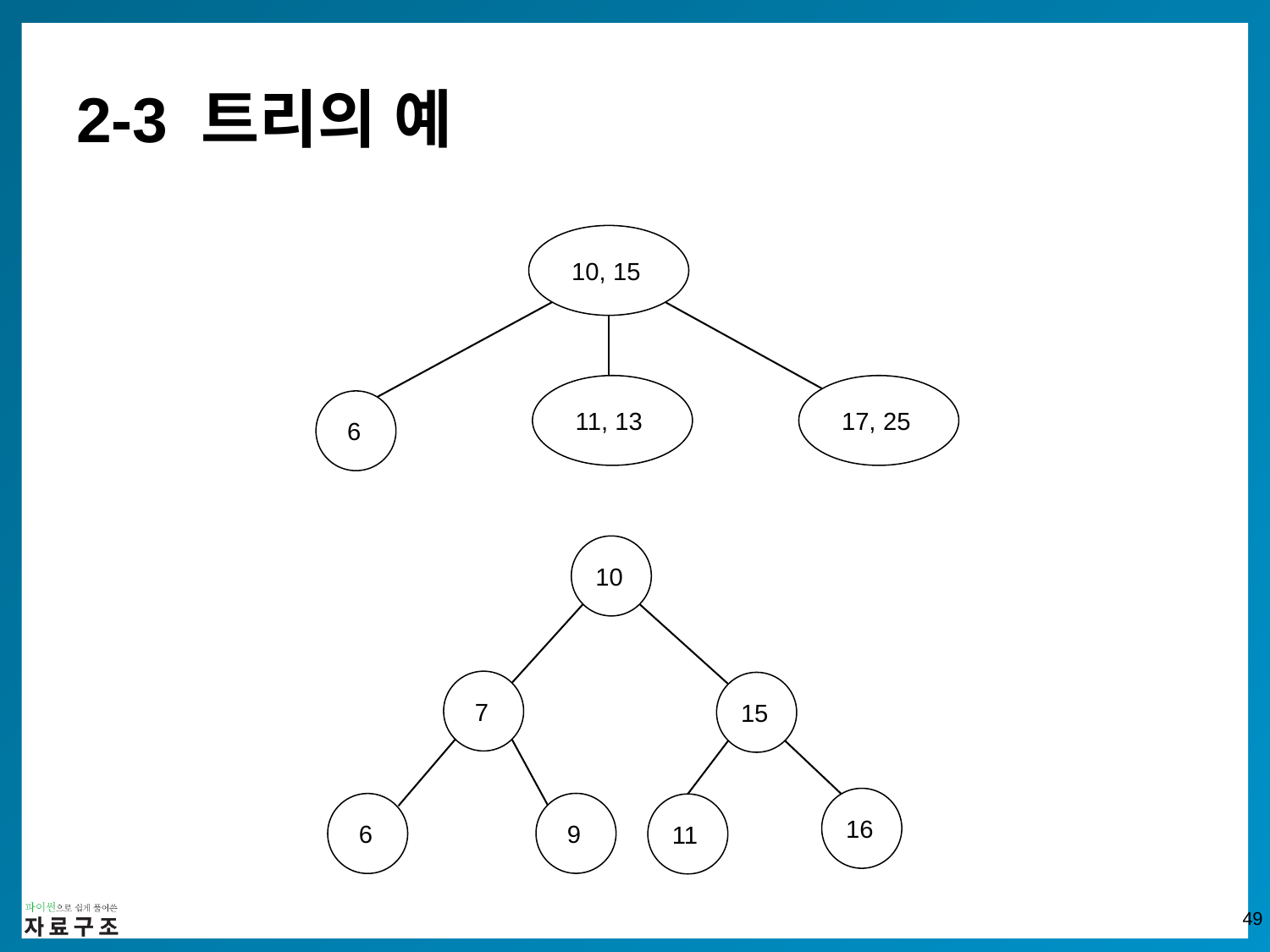

# 2-3 트리의 예
 10, 15
 11, 13
 17, 25
 6
10
 7
15
16
 9
 6
11